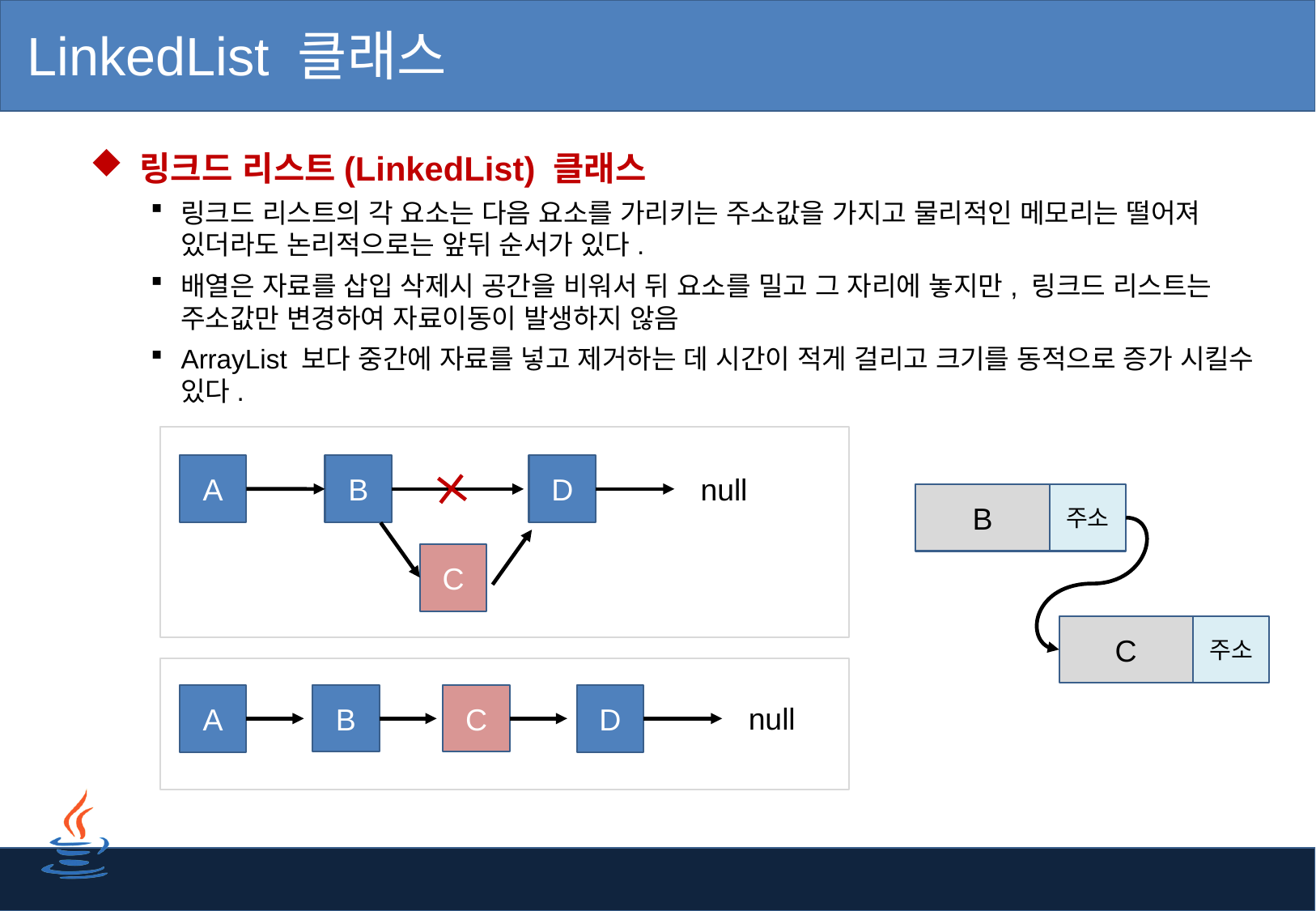

# LinkedList 클래스
 링크드 리스트(LinkedList) 클래스
링크드 리스트의 각 요소는 다음 요소를 가리키는 주소값을 가지고 물리적인 메모리는 떨어져 있더라도 논리적으로는 앞뒤 순서가 있다.
배열은 자료를 삽입 삭제시 공간을 비워서 뒤 요소를 밀고 그 자리에 놓지만, 링크드 리스트는 주소값만 변경하여 자료이동이 발생하지 않음
ArrayList 보다 중간에 자료를 넣고 제거하는 데 시간이 적게 걸리고 크기를 동적으로 증가 시킬수 있다.

A
B
D
null
B
주소
C
C
주소

B
C
A
D
null
26